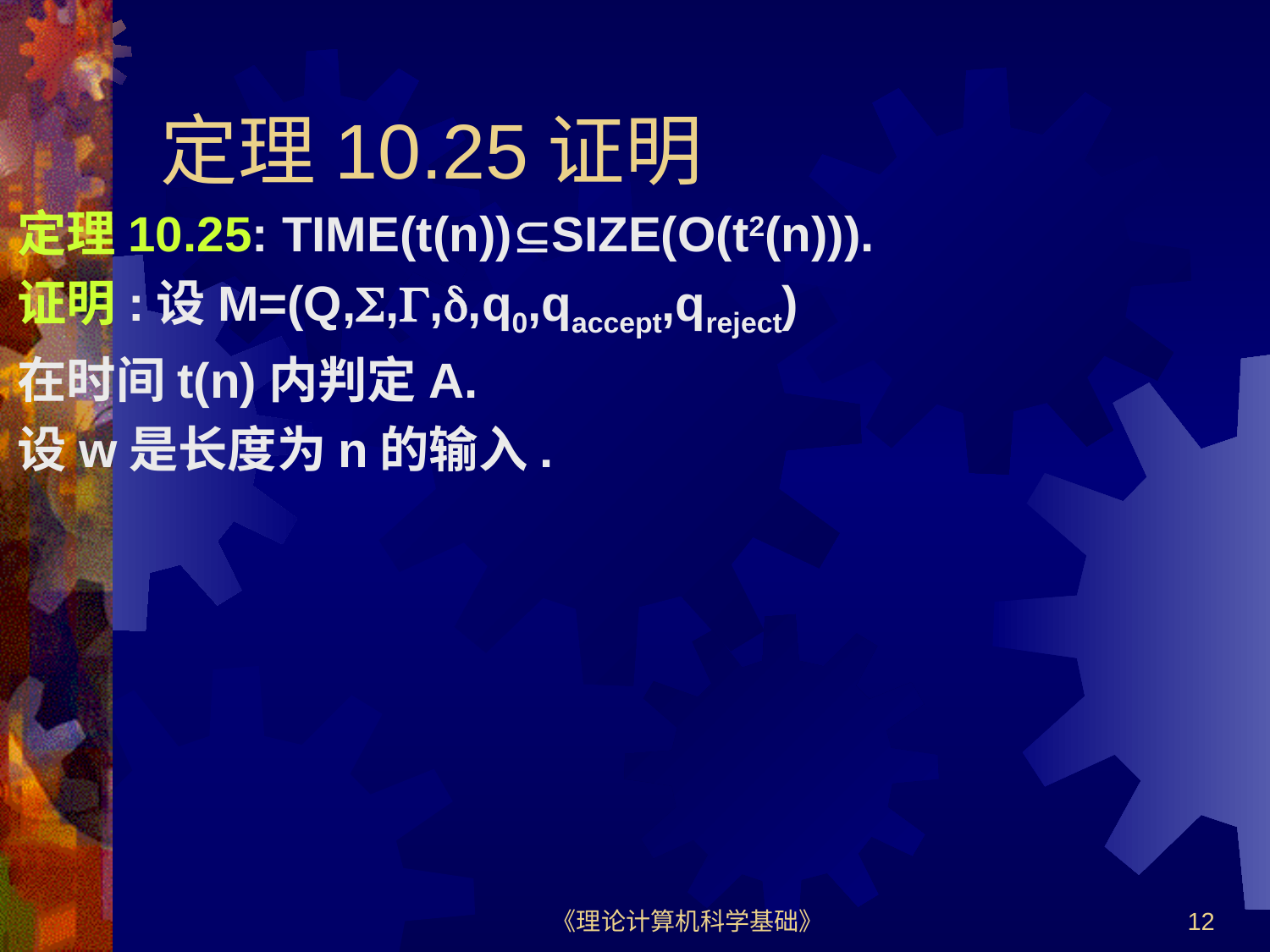

# 定理10.25证明
定理10.25: TIME(t(n))⊆SIZE(O(t2(n))).
证明:设M=(Q,Σ,Γ,δ,q0,qaccept,qreject)
在时间t(n)内判定A.
设w是长度为n的输入.
《理论计算机科学基础》
12